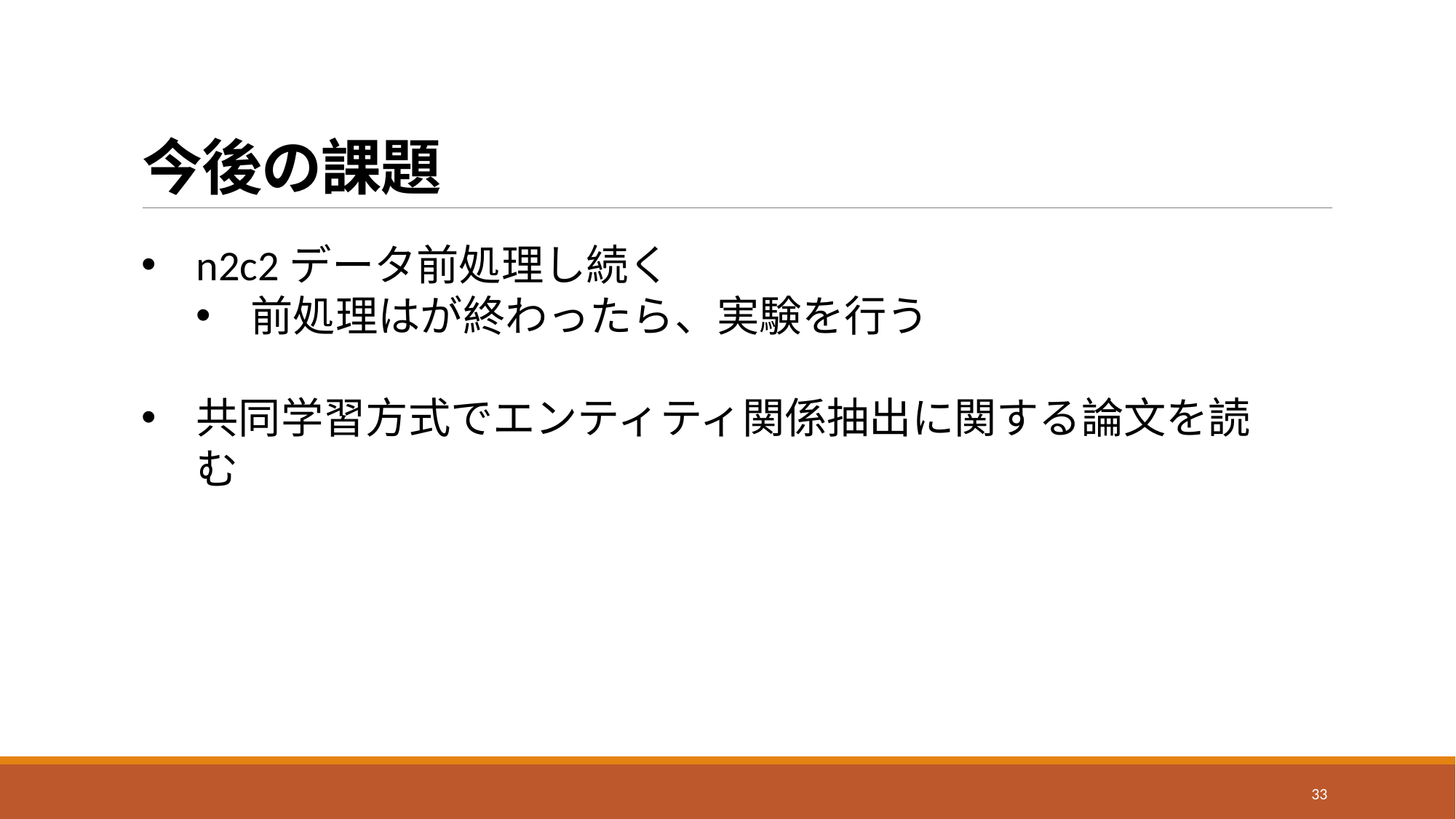

# 今後の課題
n2c2データ前処理し続く
前処理はが終わったら、実験を行う

共同学習方式でエンティティ関係抽出に関する論文を読む
33